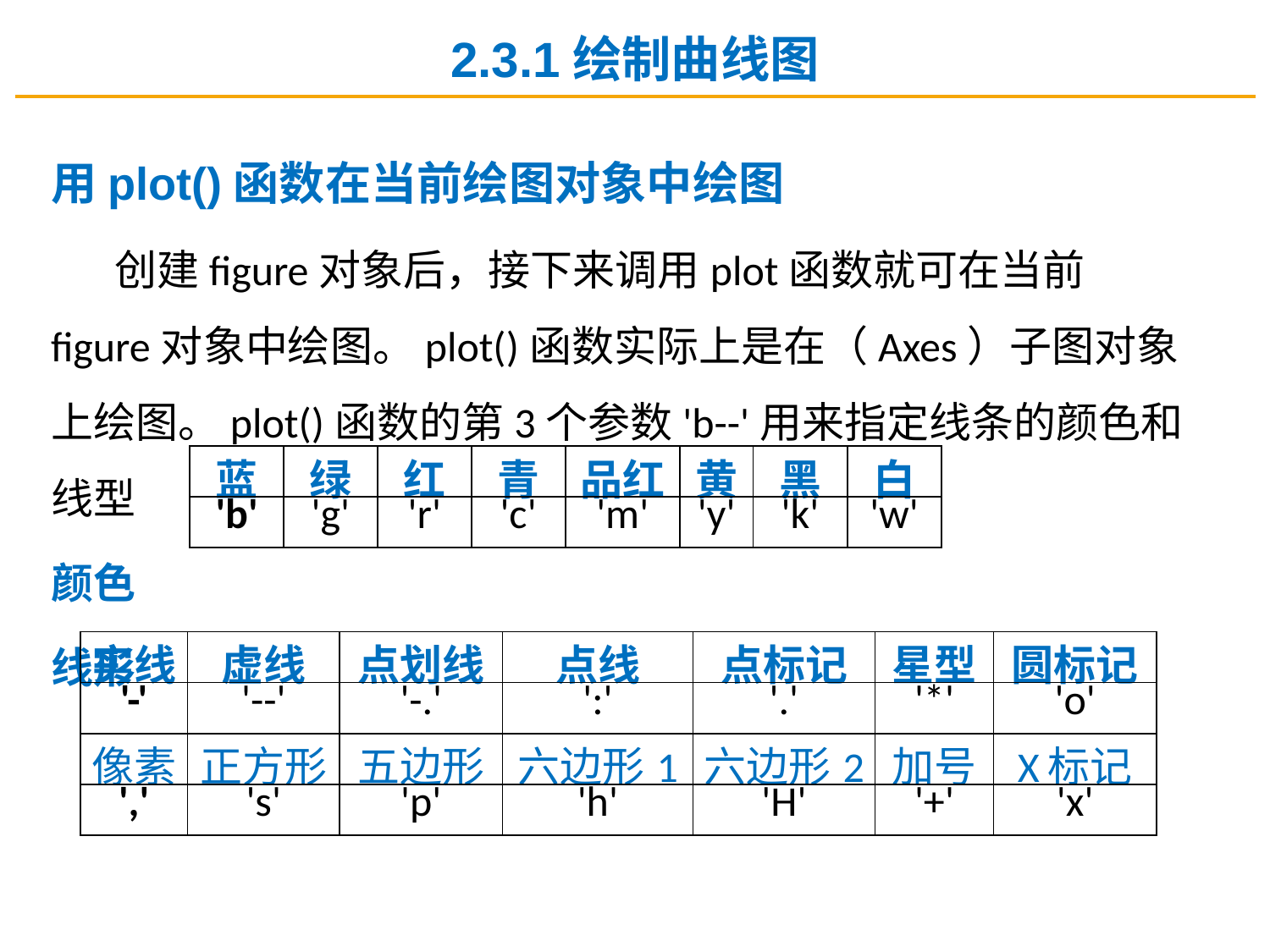

2.3.1绘制曲线图
用plot()函数在当前绘图对象中绘图
创建figure对象后，接下来调用plot函数就可在当前figure对象中绘图。plot()函数实际上是在（Axes）子图对象上绘图。plot()函数的第3个参数'b--'用来指定线条的颜色和线型
颜色
线形

| 蓝 | 绿 | 红 | 青 | 品红 | 黄 | 黑 | 白 |
| --- | --- | --- | --- | --- | --- | --- | --- |
| 'b' | 'g' | 'r' | 'c' | 'm' | 'y' | 'k' | 'w' |
| 实线 | 虚线 | 点划线 | 点线 | 点标记 | 星型 | 圆标记 |
| --- | --- | --- | --- | --- | --- | --- |
| '-' | '--' | '-.' | ':' | '.' | '\*' | 'o' |
| 像素 | 正方形 | 五边形 | 六边形1 | 六边形2 | 加号 | X标记 |
| ',' | 's' | 'p' | 'h' | 'H' | '+' | 'x' |